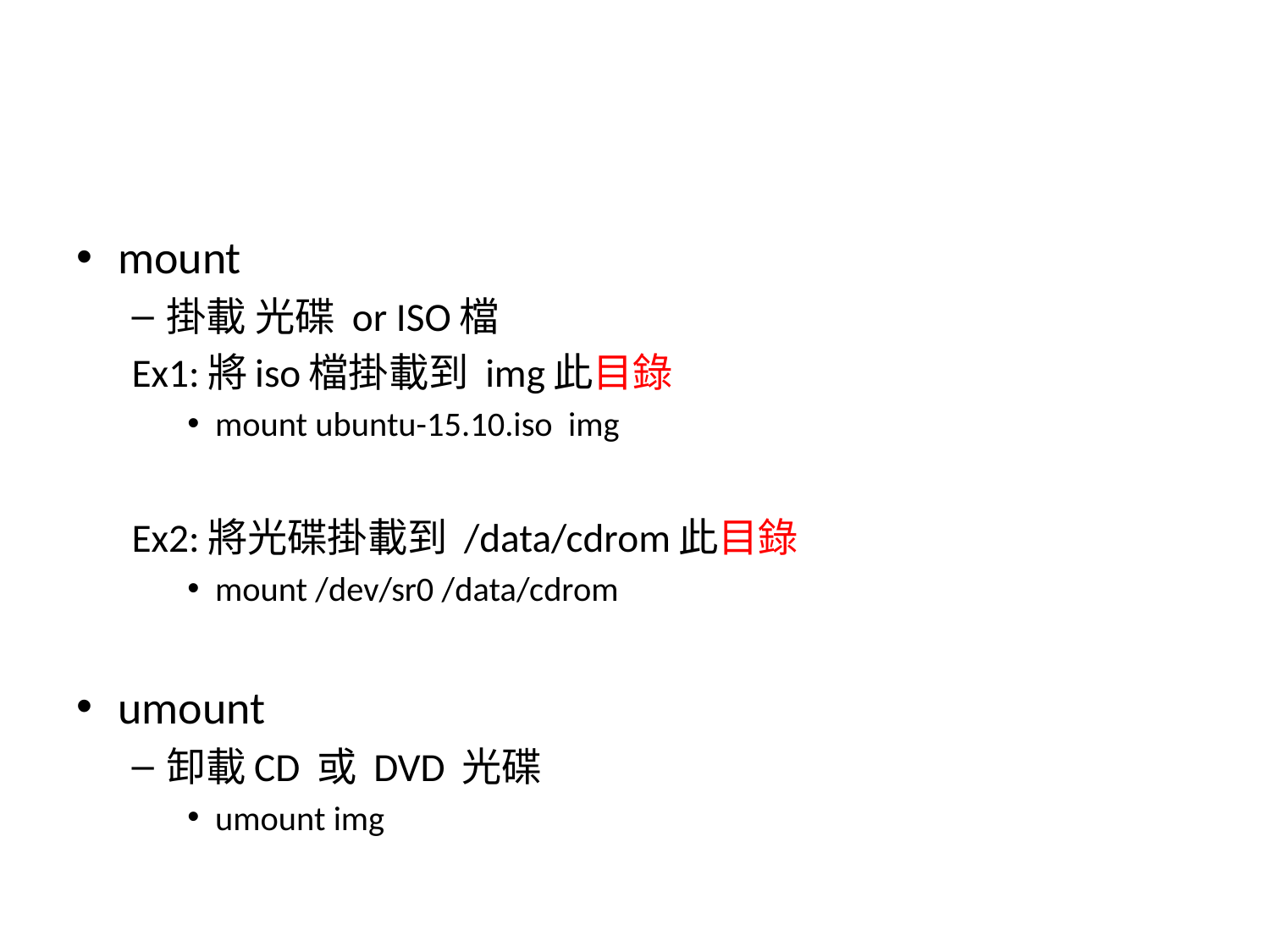

#
mount
掛載 光碟 or ISO檔
Ex1:將iso檔掛載到 img此目錄
mount ubuntu-15.10.iso  img

Ex2:將光碟掛載到 /data/cdrom此目錄
mount /dev/sr0 /data/cdrom

umount
卸載CD 或 DVD 光碟
umount img